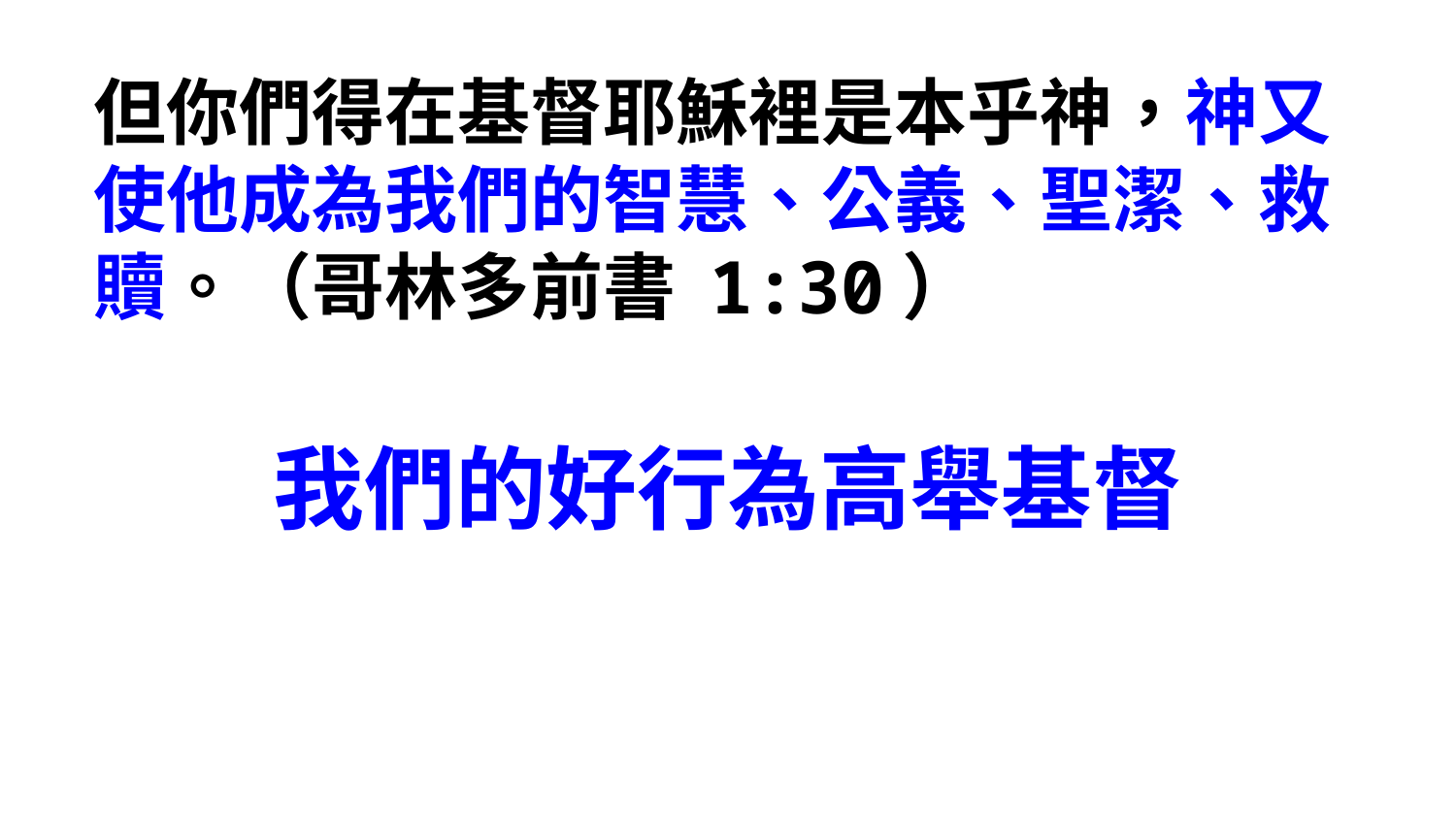

但你們得在基督耶穌裡是本乎神，神又使他成為我們的智慧、公義、聖潔、救贖。（哥林多前書 1:30）
我們的好行為高舉基督